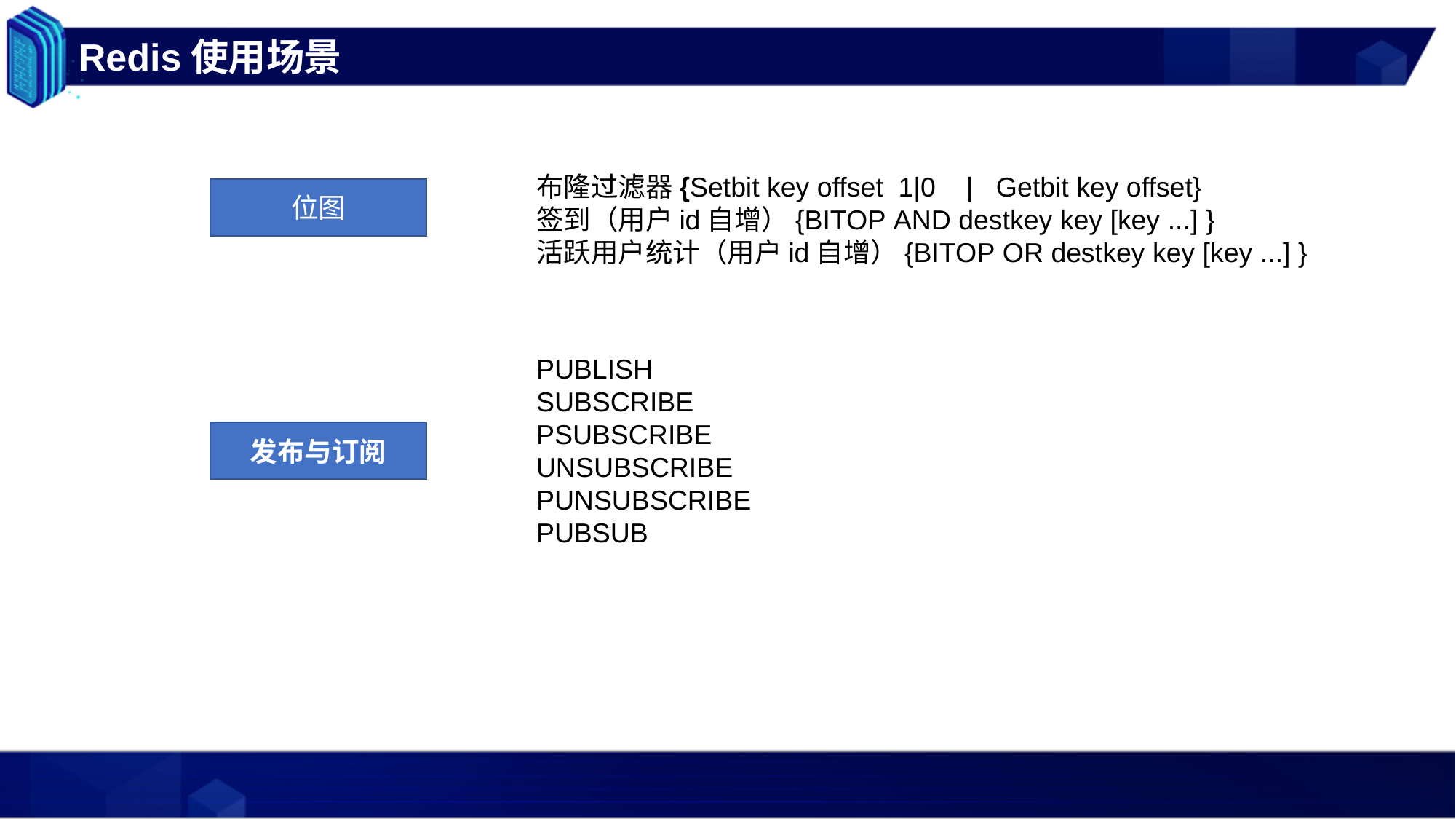

Redis使用场景
布隆过滤器{Setbit key offset  1|0    |   Getbit key offset}
签到（用户id自增）{BITOP AND destkey key [key ...] }
活跃用户统计（用户id自增）{BITOP OR destkey key [key ...] }
位图
PUBLISH
SUBSCRIBE
PSUBSCRIBE
UNSUBSCRIBE
PUNSUBSCRIBE
PUBSUB
发布与订阅